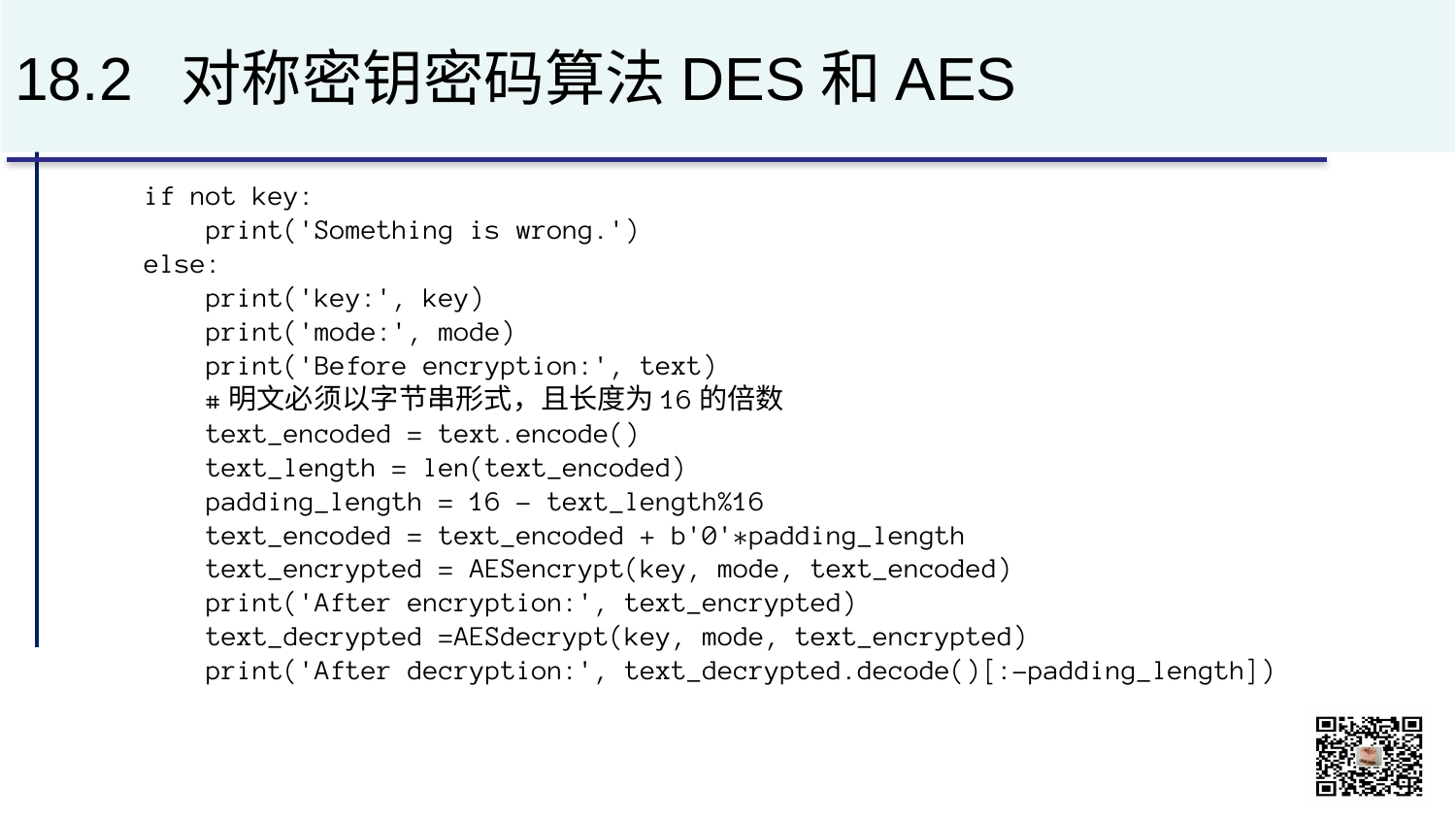

# 18.2  对称密钥密码算法DES和AES
    if not key:
        print('Something is wrong.')
    else:
        print('key:', key)
        print('mode:', mode)
        print('Before encryption:', text)
        #明文必须以字节串形式，且长度为16的倍数
        text_encoded = text.encode()
        text_length = len(text_encoded)
        padding_length = 16 - text_length%16
        text_encoded = text_encoded + b'0'*padding_length
        text_encrypted = AESencrypt(key, mode, text_encoded)
        print('After encryption:', text_encrypted)
        text_decrypted =AESdecrypt(key, mode, text_encrypted)
        print('After decryption:', text_decrypted.decode()[:-padding_length])